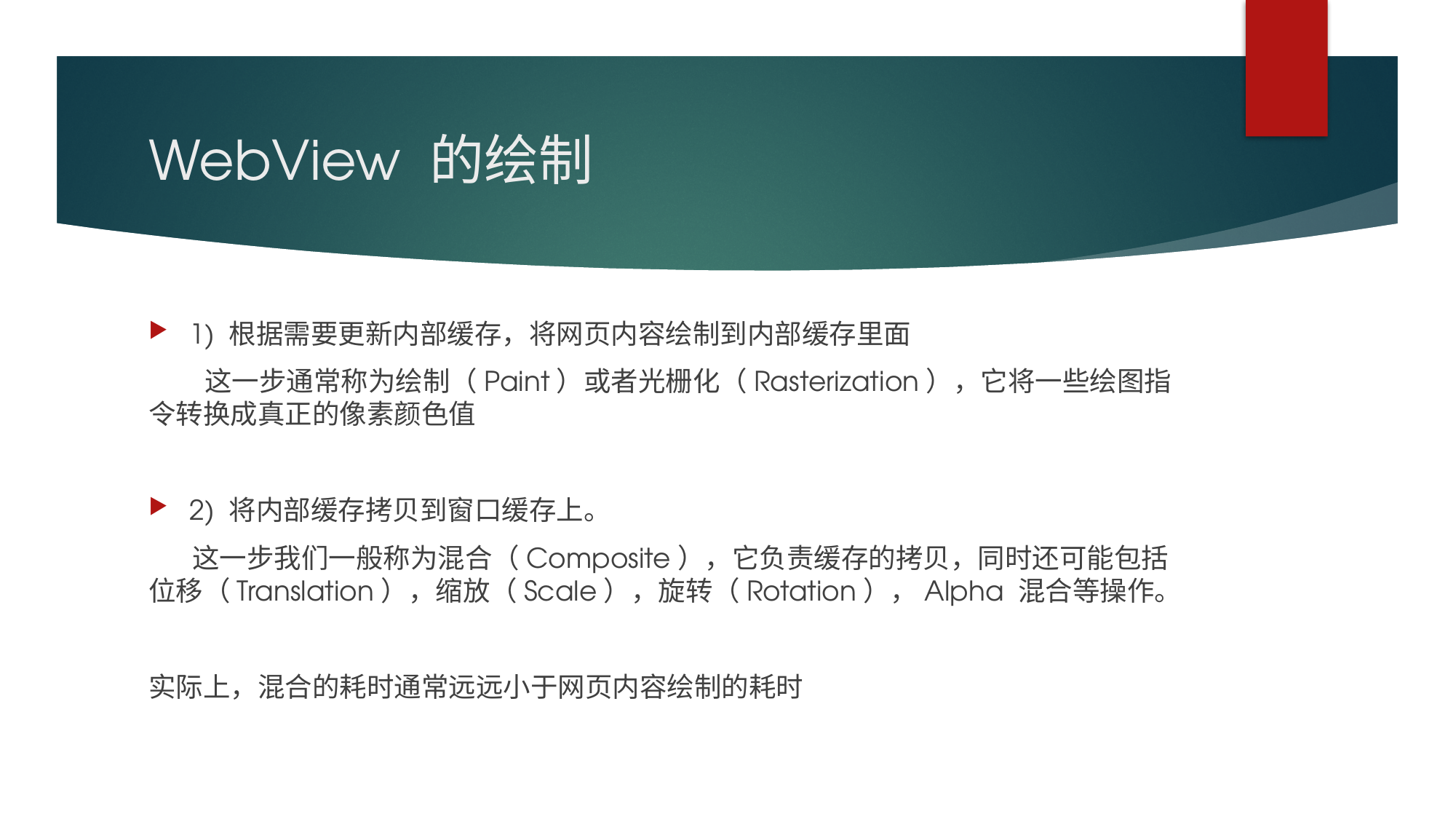

# WebView 的绘制
1) 根据需要更新内部缓存，将网页内容绘制到内部缓存里面
        这一步通常称为绘制（Paint）或者光栅化（Rasterization），它将一些绘图指令转换成真正的像素颜色值

2) 将内部缓存拷贝到窗口缓存上。
      这一步我们一般称为混合（Composite），它负责缓存的拷贝，同时还可能包括位移（Translation），缩放（Scale），旋转（Rotation），Alpha 混合等操作。

实际上，混合的耗时通常远远小于网页内容绘制的耗时